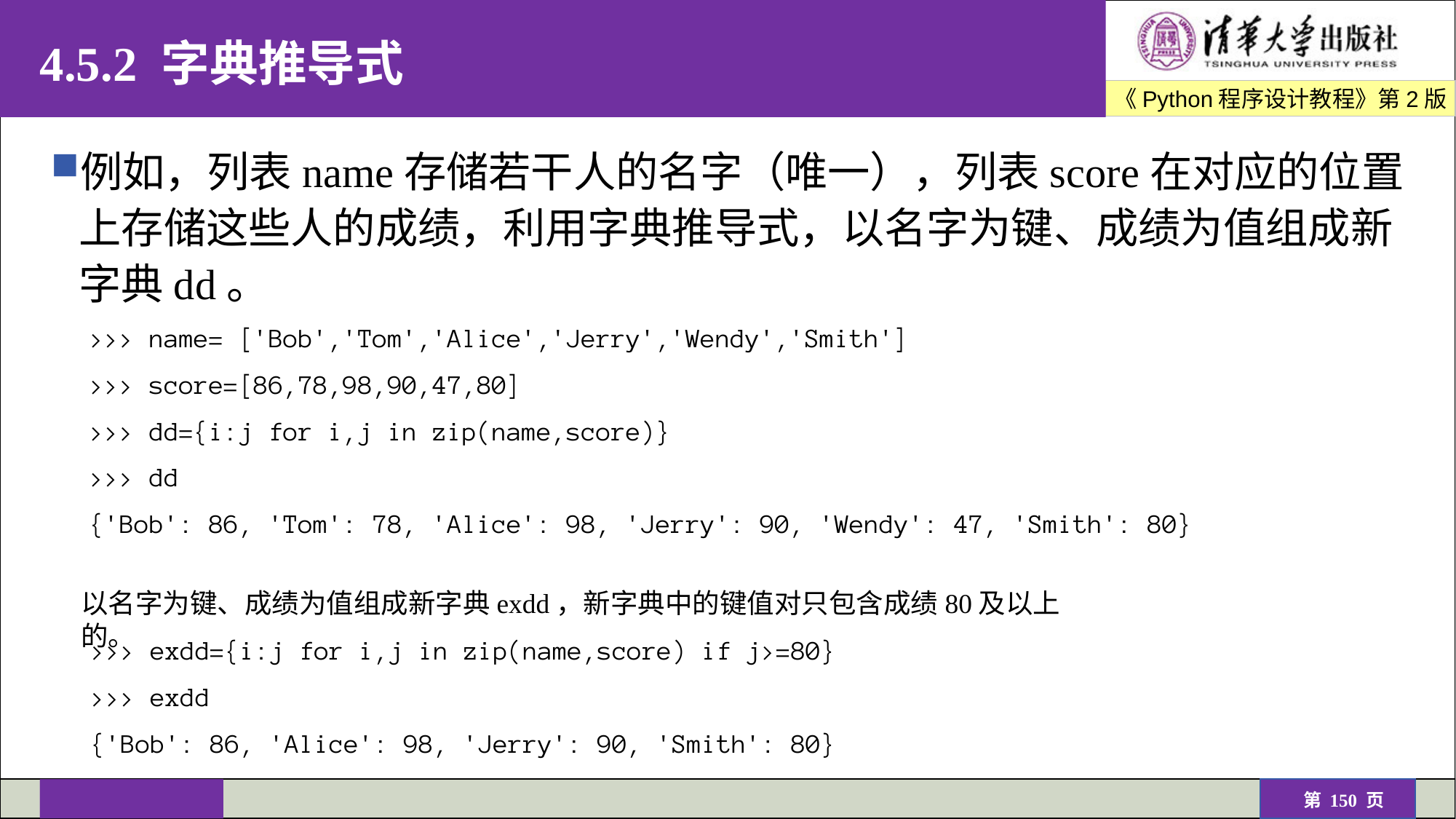

# 4.5.2 字典推导式
例如，列表name存储若干人的名字（唯一），列表score在对应的位置上存储这些人的成绩，利用字典推导式，以名字为键、成绩为值组成新字典dd。
>>> name= ['Bob','Tom','Alice','Jerry','Wendy','Smith']
>>> score=[86,78,98,90,47,80]
>>> dd={i:j for i,j in zip(name,score)}
>>> dd
{'Bob': 86, 'Tom': 78, 'Alice': 98, 'Jerry': 90, 'Wendy': 47, 'Smith': 80}
以名字为键、成绩为值组成新字典exdd，新字典中的键值对只包含成绩80及以上的。
>>> exdd={i:j for i,j in zip(name,score) if j>=80}
>>> exdd
{'Bob': 86, 'Alice': 98, 'Jerry': 90, 'Smith': 80}